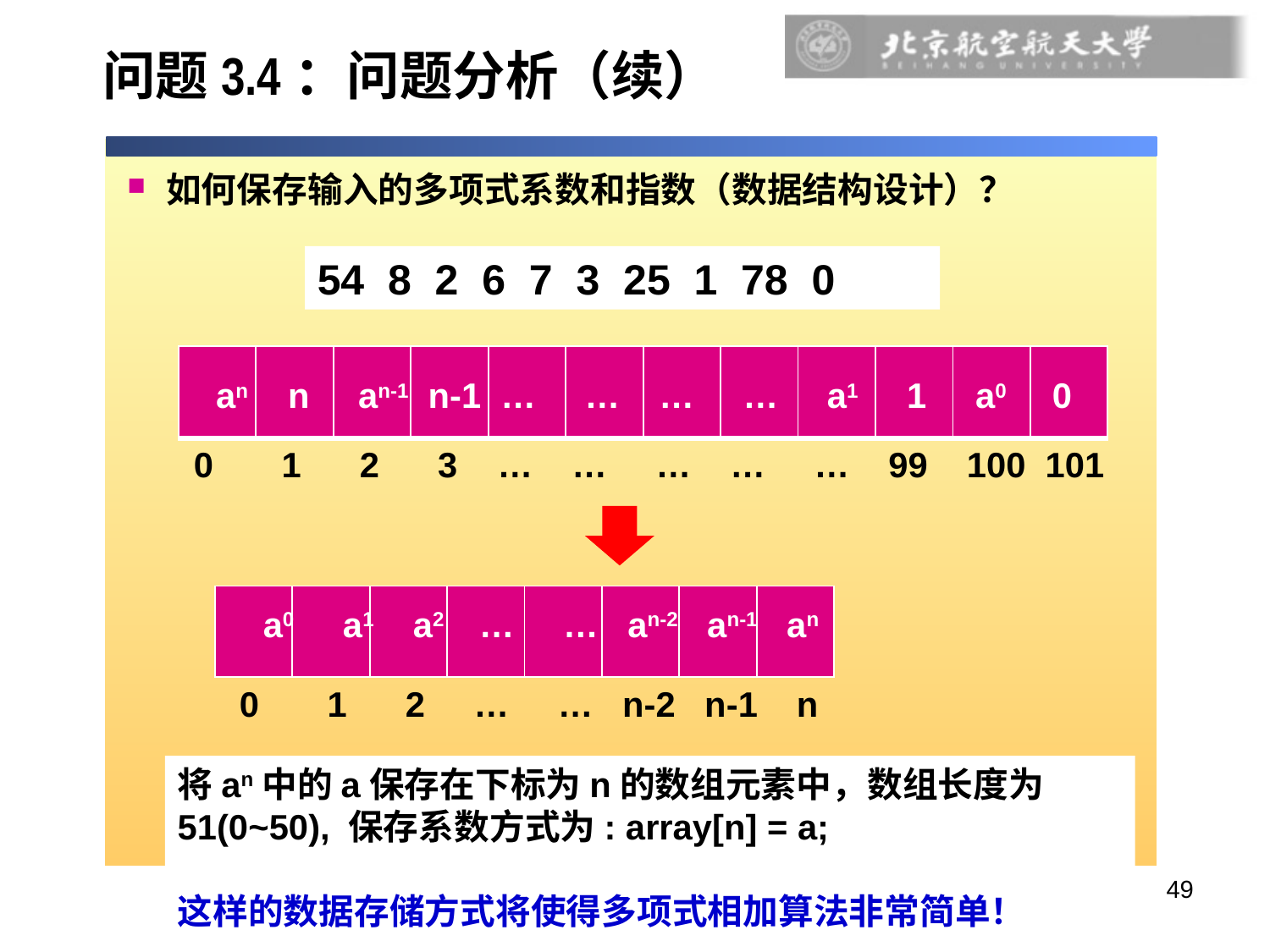

问题3.4：问题分析（续）
如何保存输入的多项式系数和指数（数据结构设计）？
54  8  2  6  7  3  25  1  78  0
|  |  |  |  |  |  |  |  |  |  |  |  |
| --- | --- | --- | --- | --- | --- | --- | --- | --- | --- | --- | --- |
an       n     an-1  n-1  …     …    …     …     a1     1     a0        0
0       1      2      3       …    …     …    …     …    99    100  101

|  |  |  |  |  |  |  |  |
| --- | --- | --- | --- | --- | --- | --- | --- |
a0     a1    a2    …     …   an-2   an-1   an
0       1      2     …     …   n-2   n-1    n
将an中的a保存在下标为n的数组元素中，数组长度为51(0~50), 保存系数方式为: array[n] = a;

这样的数据存储方式将使得多项式相加算法非常简单！
第三讲：程序设计方法-问题分析
49